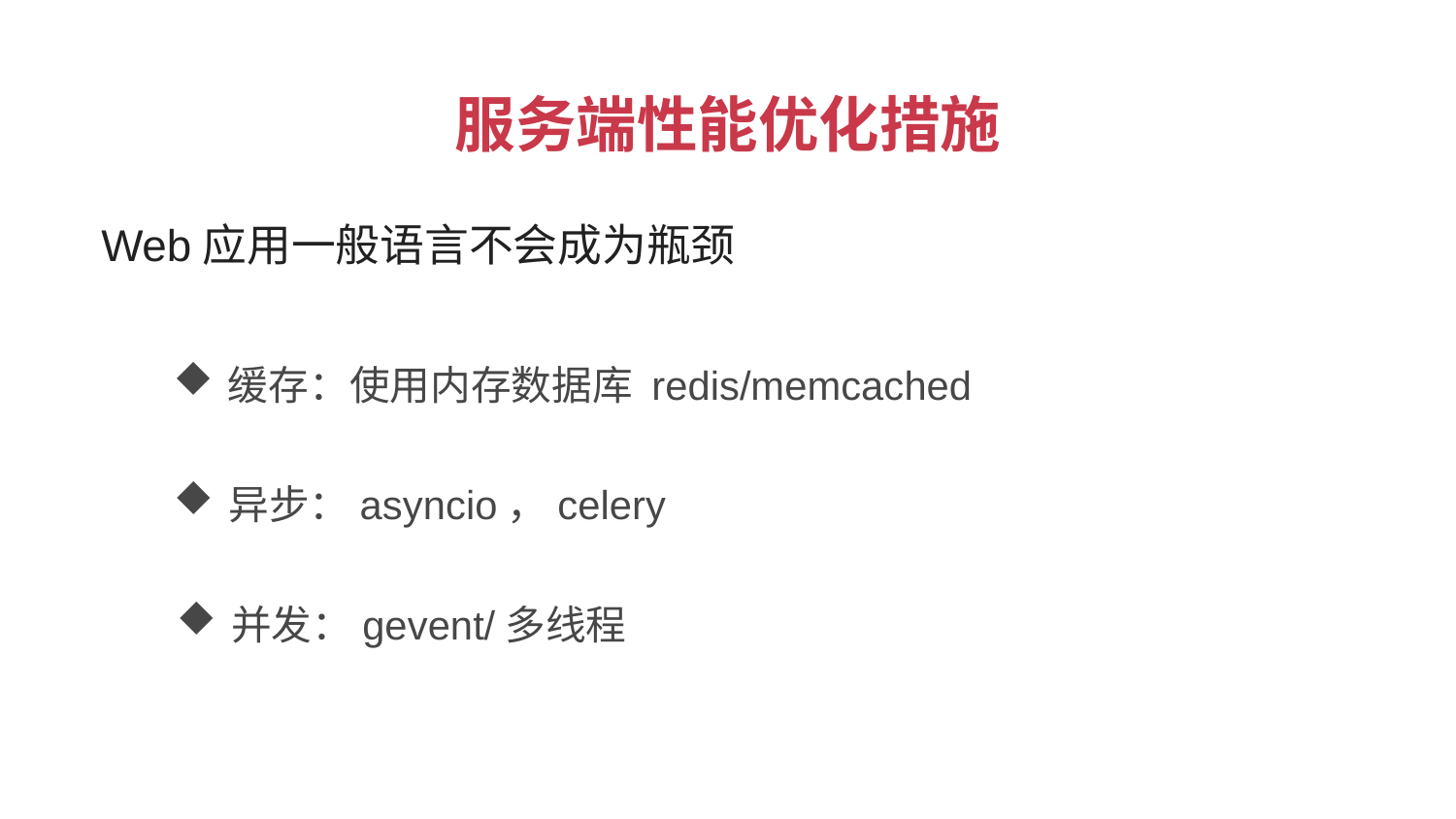

服务端性能优化措施
 Web应用一般语言不会成为瓶颈
缓存：使用内存数据库 redis/memcached
异步：asyncio，celery
并发：gevent/多线程